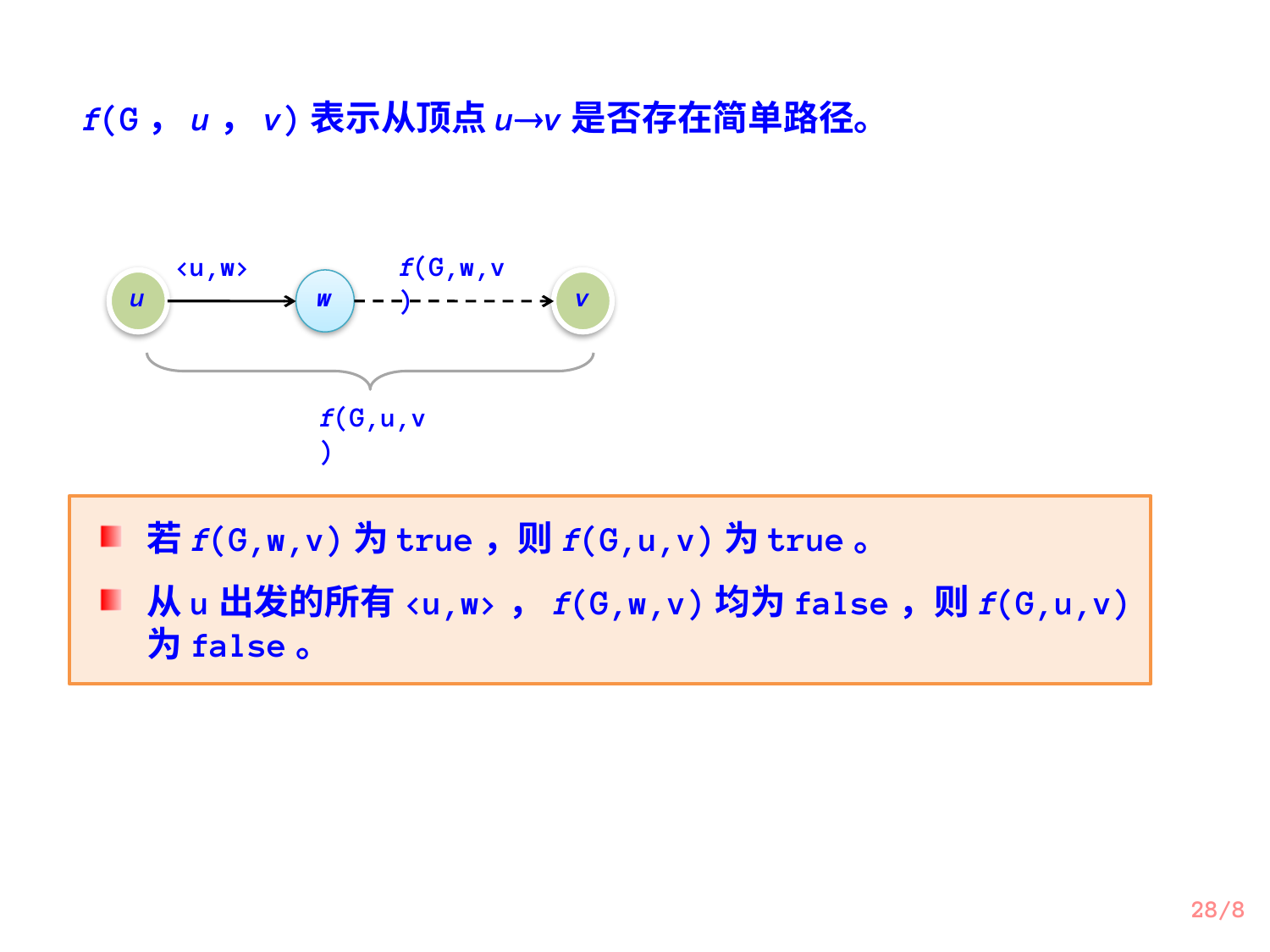

f(G，u，v)表示从顶点u→v是否存在简单路径。

<u,w>
f(G,w,v)
u
w
v

f(G,u,v)
若f(G,w,v)为true，则f(G,u,v)为true。
从u出发的所有<u,w>，f(G,w,v)均为false，则f(G,u,v)为false。
28/8